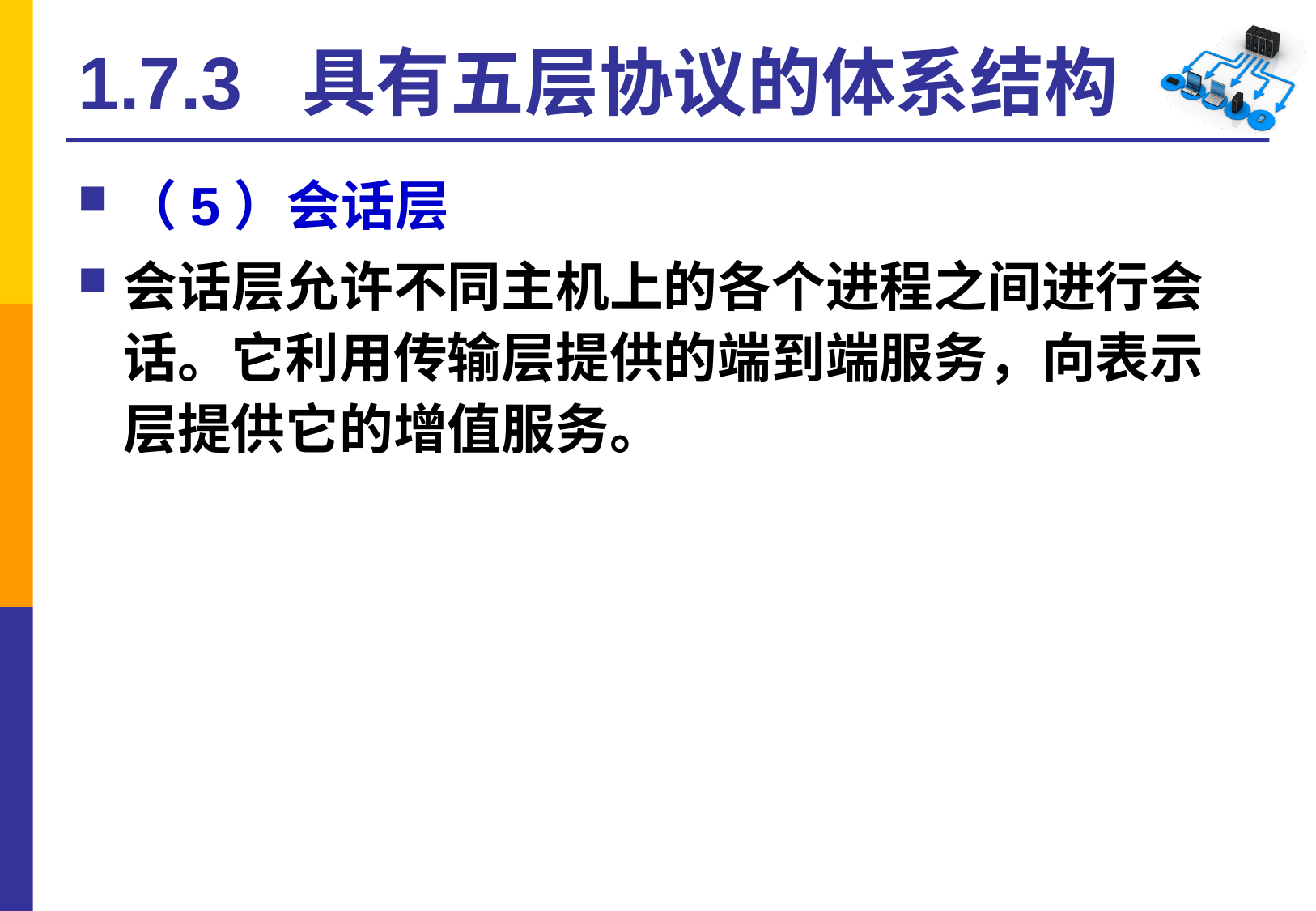

# 1.7.3  具有五层协议的体系结构
（5）会话层
会话层允许不同主机上的各个进程之间进行会话。它利用传输层提供的端到端服务，向表示层提供它的增值服务。